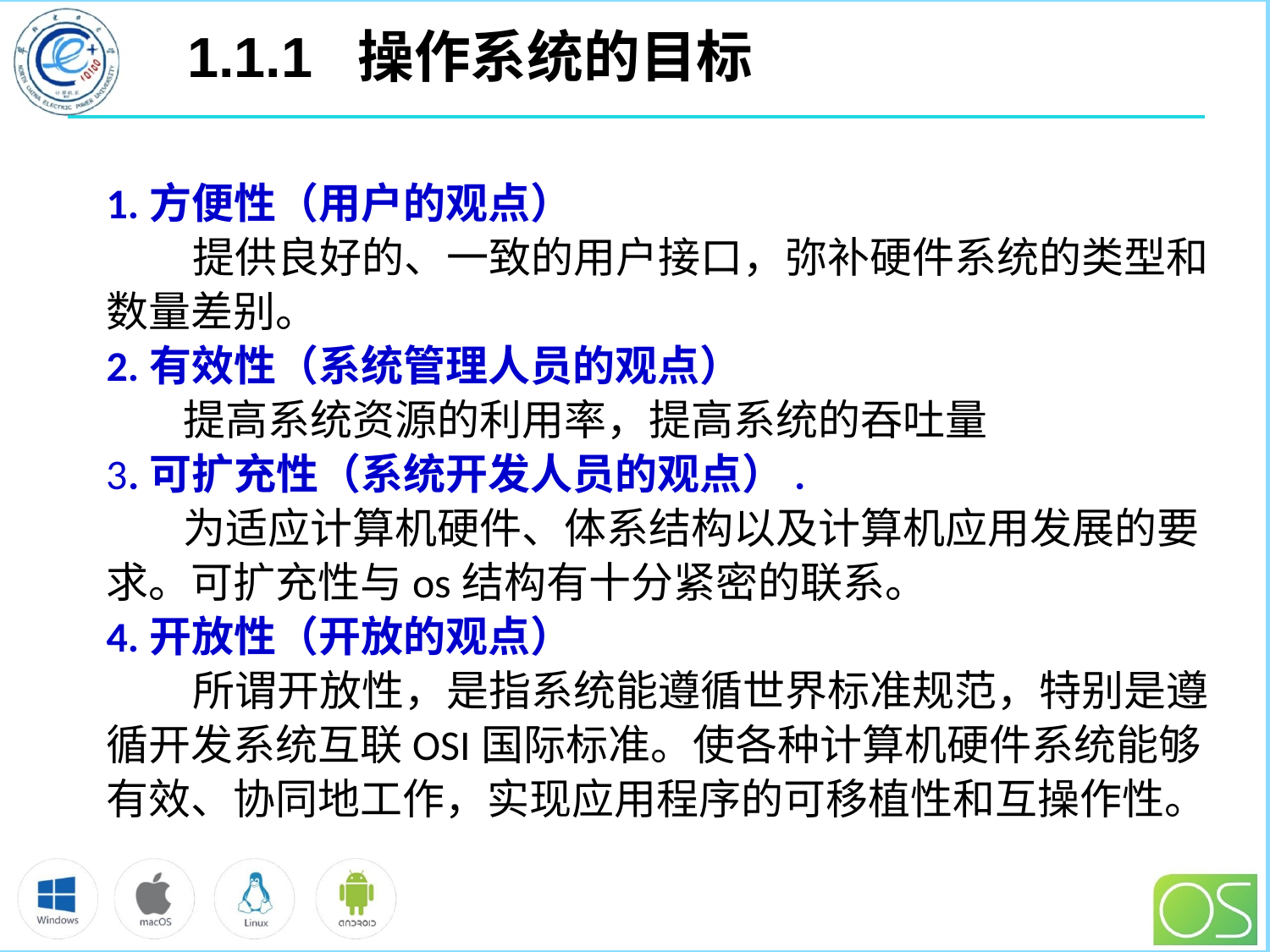

# 1.1.1  操作系统的目标
1.方便性（用户的观点）
        提供良好的、一致的用户接口，弥补硬件系统的类型和
数量差别。
2.有效性（系统管理人员的观点）
       提高系统资源的利用率，提高系统的吞吐量
3.可扩充性（系统开发人员的观点）.
       为适应计算机硬件、体系结构以及计算机应用发展的要
求。可扩充性与os结构有十分紧密的联系。
4.开放性（开放的观点）
        所谓开放性，是指系统能遵循世界标准规范，特别是遵
循开发系统互联OSI国际标准。使各种计算机硬件系统能够
有效、协同地工作，实现应用程序的可移植性和互操作性。